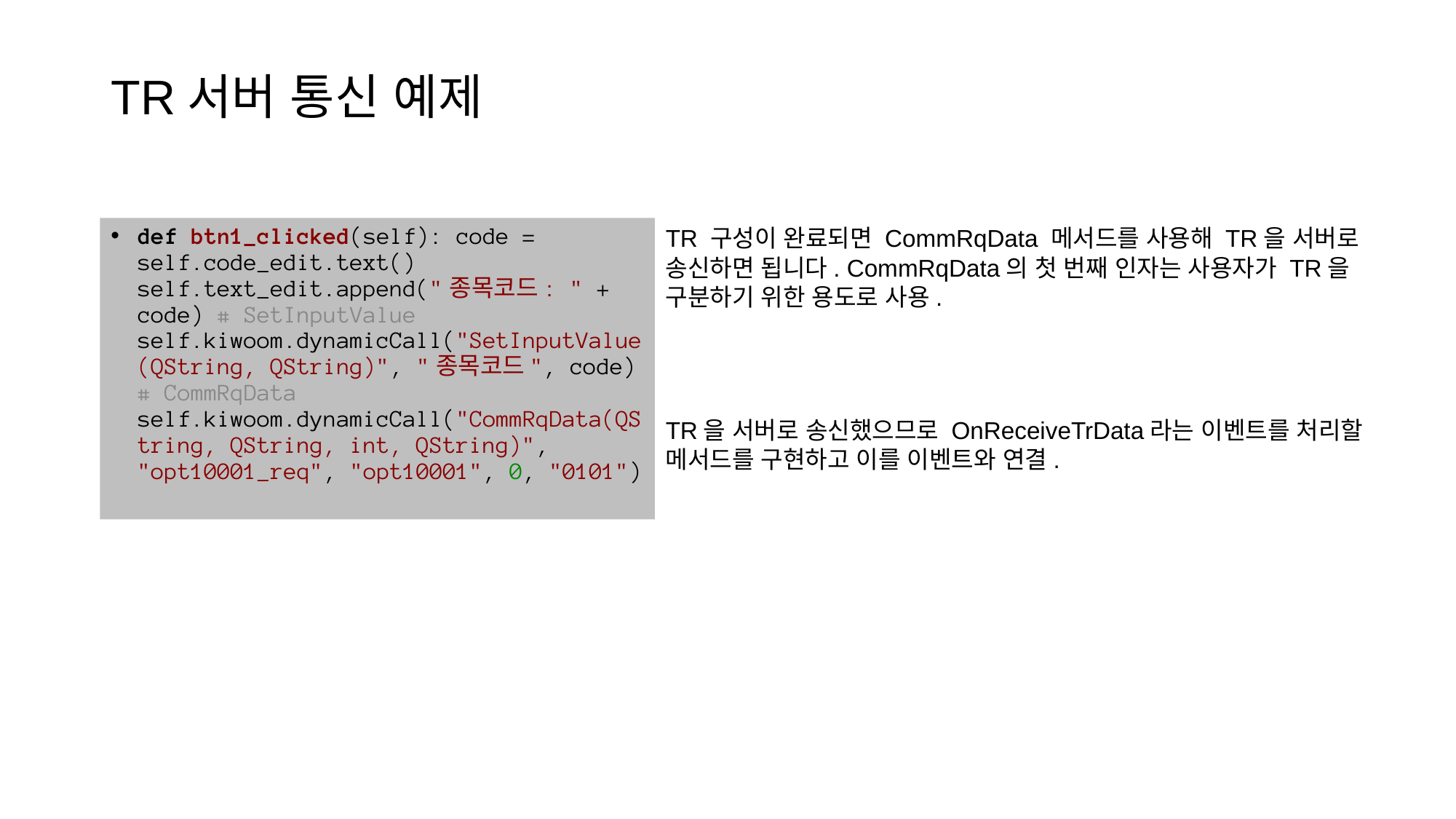

# TR서버 통신 예제
def btn1_clicked(self): code = self.code_edit.text() self.text_edit.append("종목코드: " + code) # SetInputValue self.kiwoom.dynamicCall("SetInputValue(QString, QString)", "종목코드", code) # CommRqData self.kiwoom.dynamicCall("CommRqData(QString, QString, int, QString)", "opt10001_req", "opt10001", 0, "0101")
TR 구성이 완료되면 CommRqData 메서드를 사용해 TR을 서버로 송신하면 됩니다. CommRqData의 첫 번째 인자는 사용자가 TR을 구분하기 위한 용도로 사용.
TR을 서버로 송신했으므로 OnReceiveTrData라는 이벤트를 처리할 메서드를 구현하고 이를 이벤트와 연결.